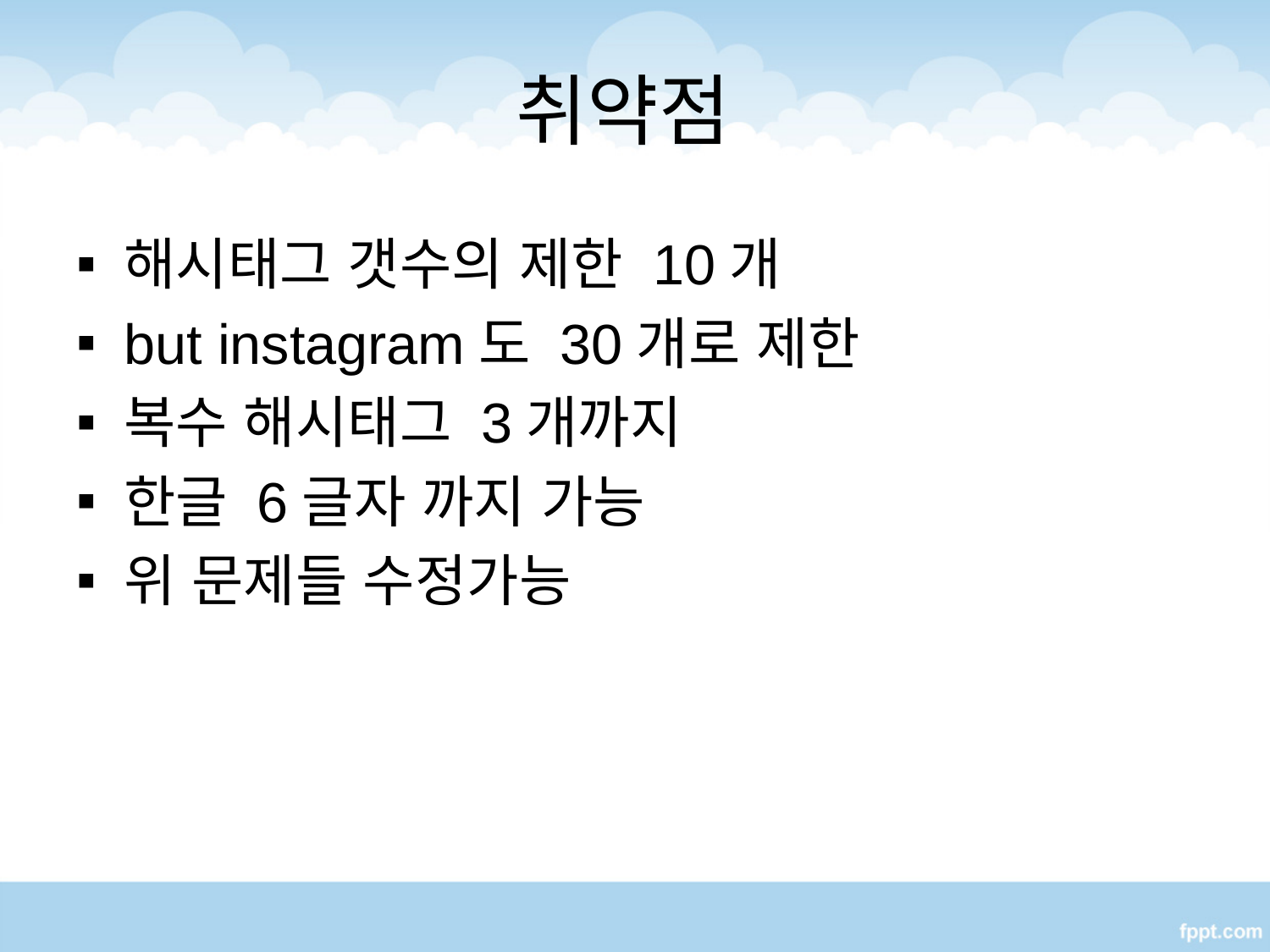

# 취약점
해시태그 갯수의 제한 10개
but instagram도 30개로 제한
복수 해시태그 3개까지
한글 6글자 까지 가능
위 문제들 수정가능